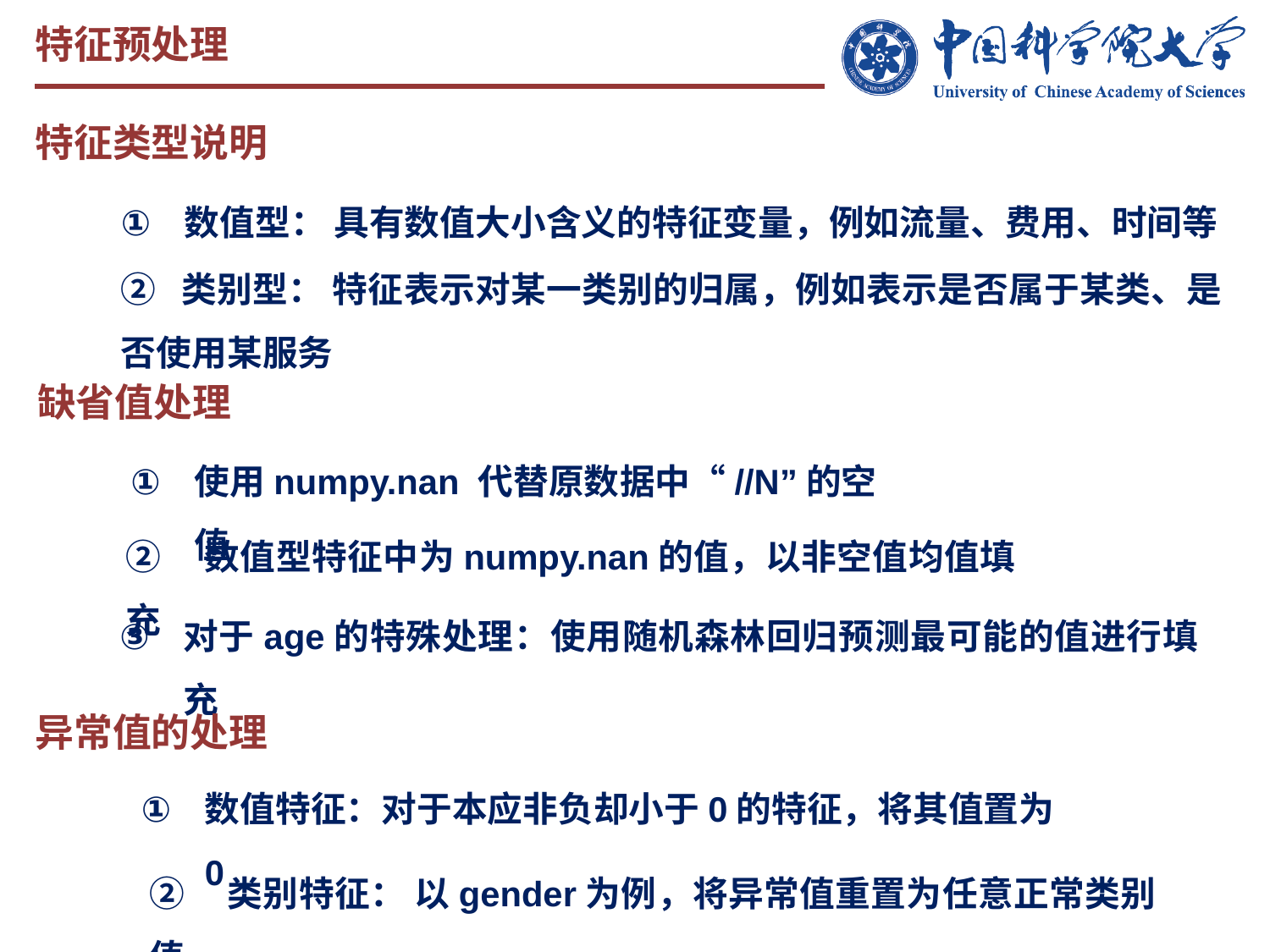

特征预处理
特征类型说明
数值型： 具有数值大小含义的特征变量，例如流量、费用、时间等
②  类别型： 特征表示对某一类别的归属，例如表示是否属于某类、是否使用某服务
缺省值处理
使用numpy.nan 代替原数据中“//N”的空值
②    数值型特征中为numpy.nan的值，以非空值均值填充
对于age的特殊处理：使用随机森林回归预测最可能的值进行填充
异常值的处理
数值特征：对于本应非负却小于0的特征，将其值置为0
②    类别特征： 以gender为例，将异常值重置为任意正常类别值